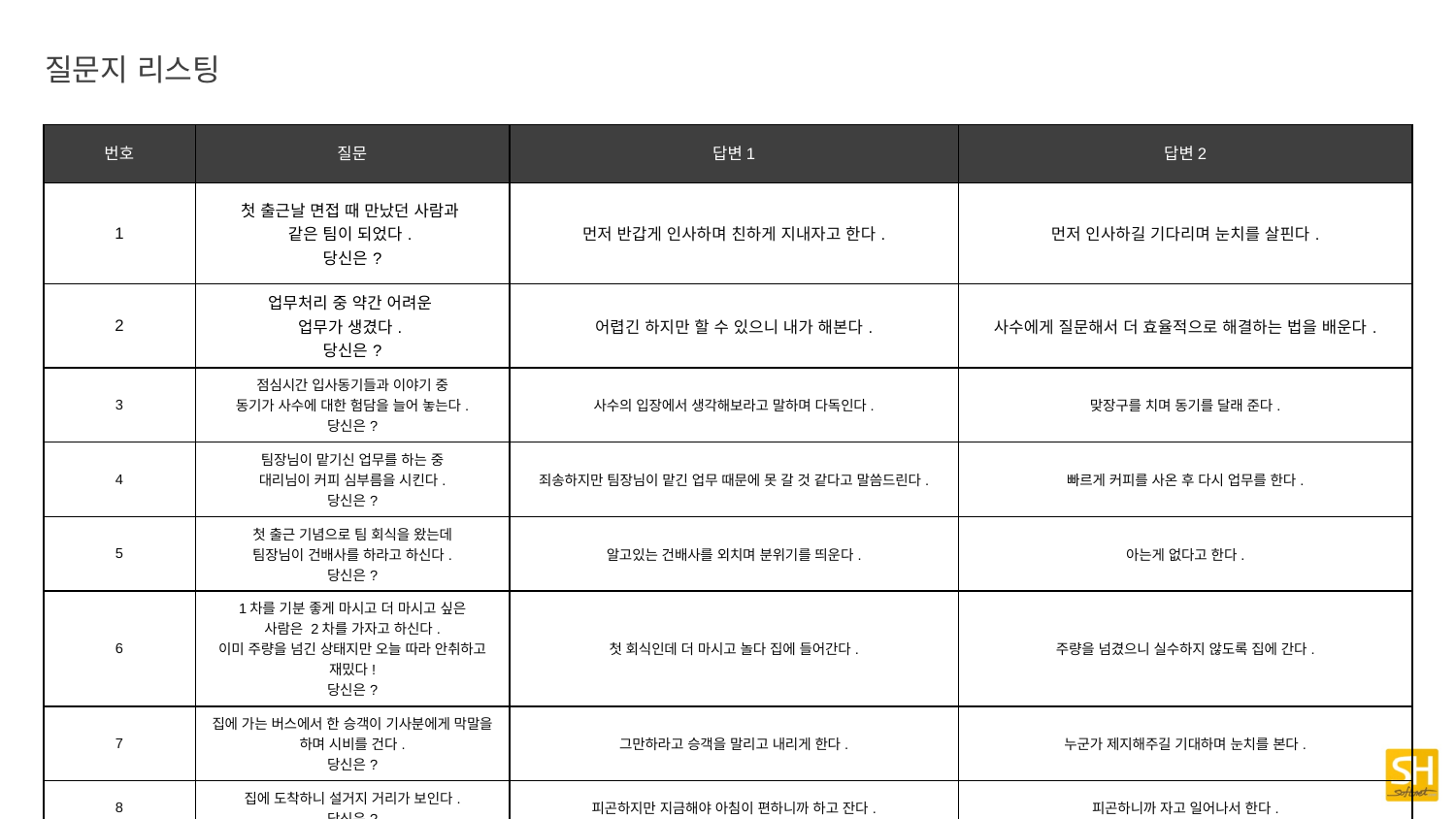

질문지 리스팅
| 번호 | 질문 | 답변1 | 답변2 |
| --- | --- | --- | --- |
| 1 | 첫 출근날 면접 때 만났던 사람과 같은 팀이 되었다. 당신은? | 먼저 반갑게 인사하며 친하게 지내자고 한다. | 먼저 인사하길 기다리며 눈치를 살핀다. |
| 2 | 업무처리 중 약간 어려운 업무가 생겼다. 당신은? | 어렵긴 하지만 할 수 있으니 내가 해본다. | 사수에게 질문해서 더 효율적으로 해결하는 법을 배운다. |
| 3 | 점심시간 입사동기들과 이야기 중 동기가 사수에 대한 험담을 늘어 놓는다. 당신은? | 사수의 입장에서 생각해보라고 말하며 다독인다. | 맞장구를 치며 동기를 달래 준다. |
| 4 | 팀장님이 맡기신 업무를 하는 중 대리님이 커피 심부름을 시킨다. 당신은? | 죄송하지만 팀장님이 맡긴 업무 때문에 못 갈 것 같다고 말씀드린다. | 빠르게 커피를 사온 후 다시 업무를 한다. |
| 5 | 첫 출근 기념으로 팀 회식을 왔는데 팀장님이 건배사를 하라고 하신다. 당신은? | 알고있는 건배사를 외치며 분위기를 띄운다. | 아는게 없다고 한다. |
| 6 | 1차를 기분 좋게 마시고 더 마시고 싶은 사람은 2차를 가자고 하신다. 이미 주량을 넘긴 상태지만 오늘 따라 안취하고 재밌다! 당신은? | 첫 회식인데 더 마시고 놀다 집에 들어간다. | 주량을 넘겼으니 실수하지 않도록 집에 간다. |
| 7 | 집에 가는 버스에서 한 승객이 기사분에게 막말을 하며 시비를 건다. 당신은? | 그만하라고 승객을 말리고 내리게 한다. | 누군가 제지해주길 기대하며 눈치를 본다. |
| 8 | 집에 도착하니 설거지 거리가 보인다. 당신은? | 피곤하지만 지금해야 아침이 편하니까 하고 잔다. | 피곤하니까 자고 일어나서 한다. |